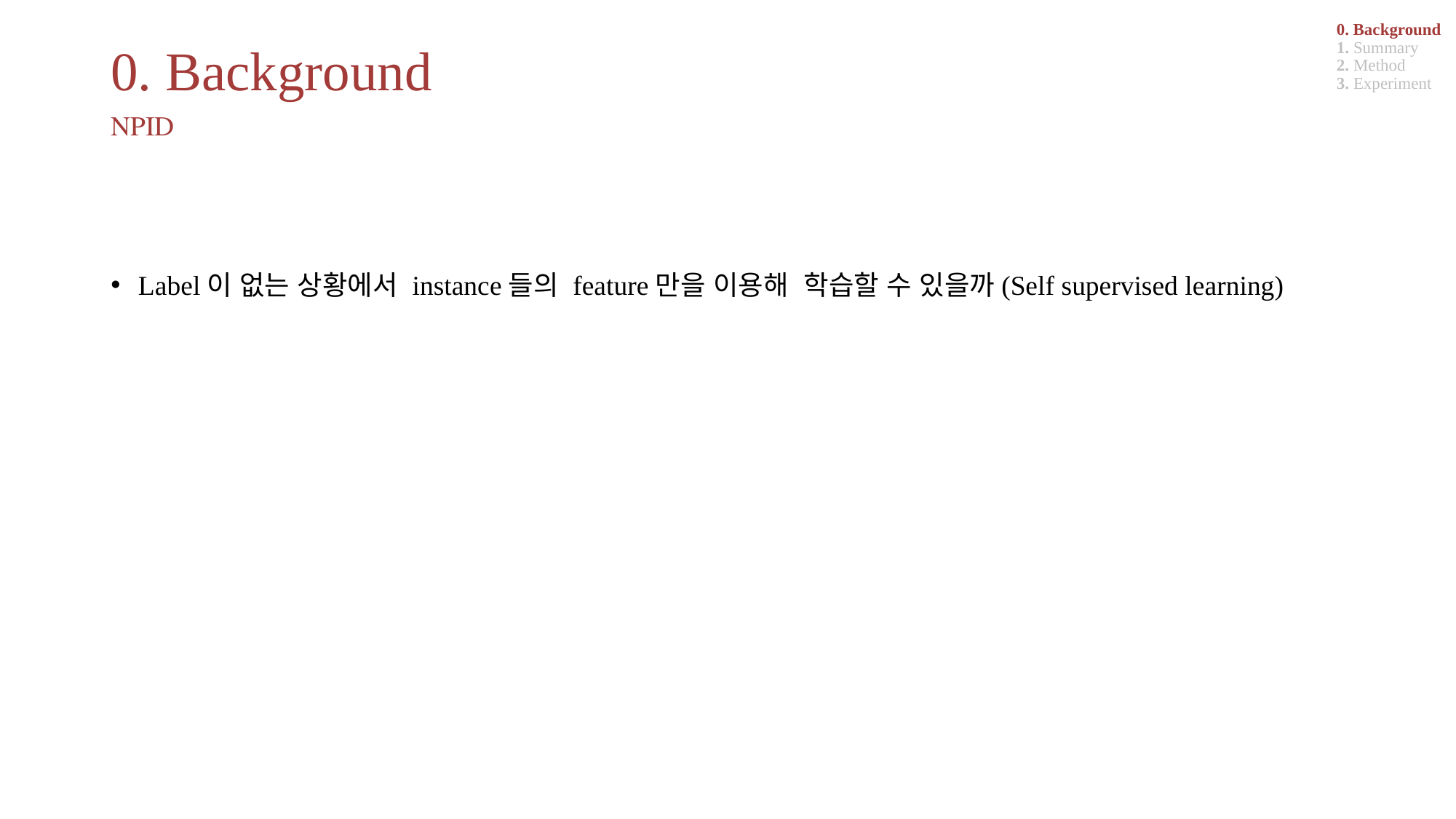

# 0. Background
0. Background
1. Summary
2. Method
3. Experiment

NPID

Label이 없는 상황에서 instance들의 feature만을 이용해  학습할 수 있을까(Self supervised learning)